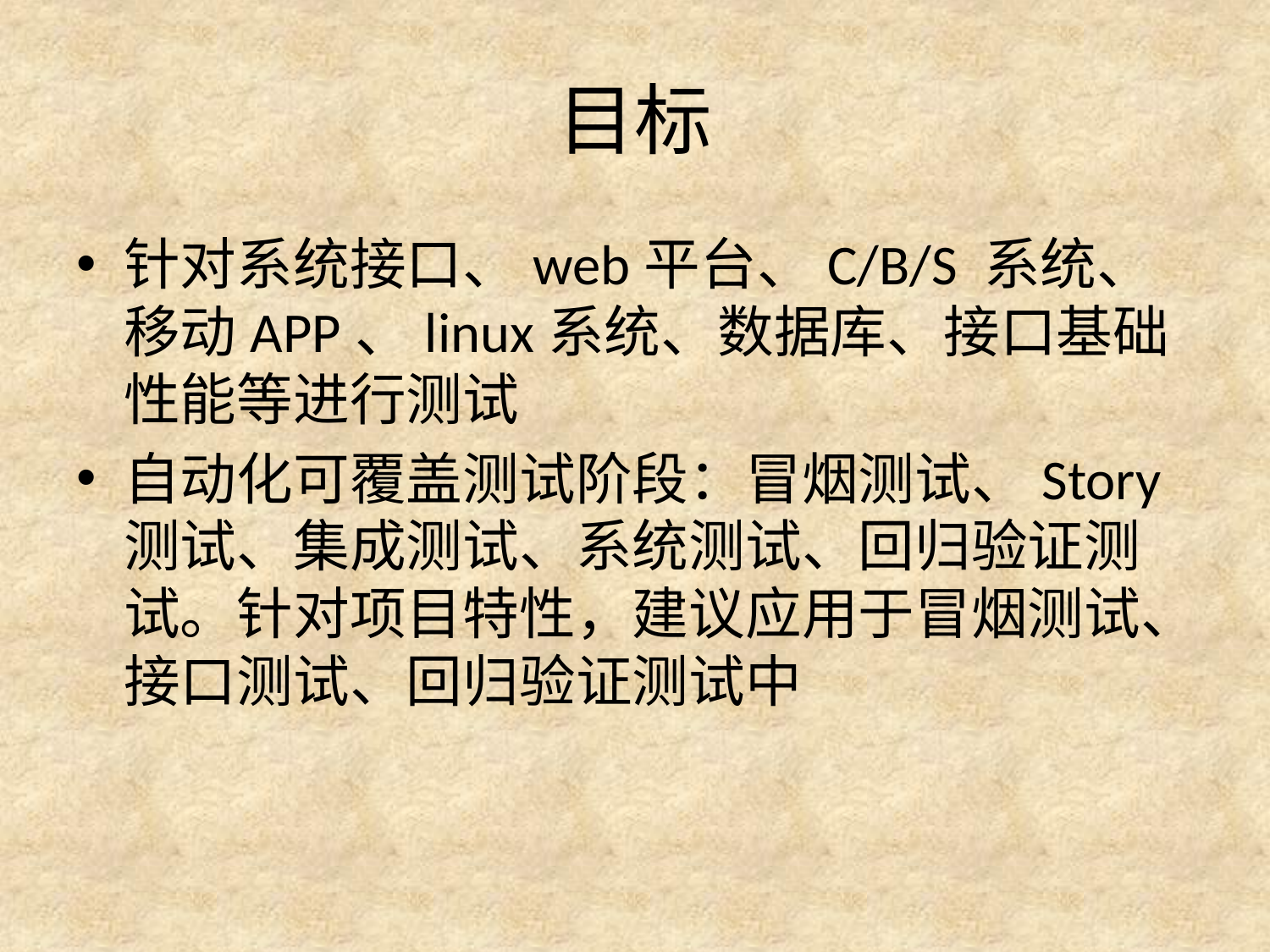

# 目标
针对系统接口、web平台、C/B/S 系统、移动APP、linux系统、数据库、接口基础性能等进行测试
自动化可覆盖测试阶段：冒烟测试、Story测试、集成测试、系统测试、回归验证测试。针对项目特性，建议应用于冒烟测试、接口测试、回归验证测试中